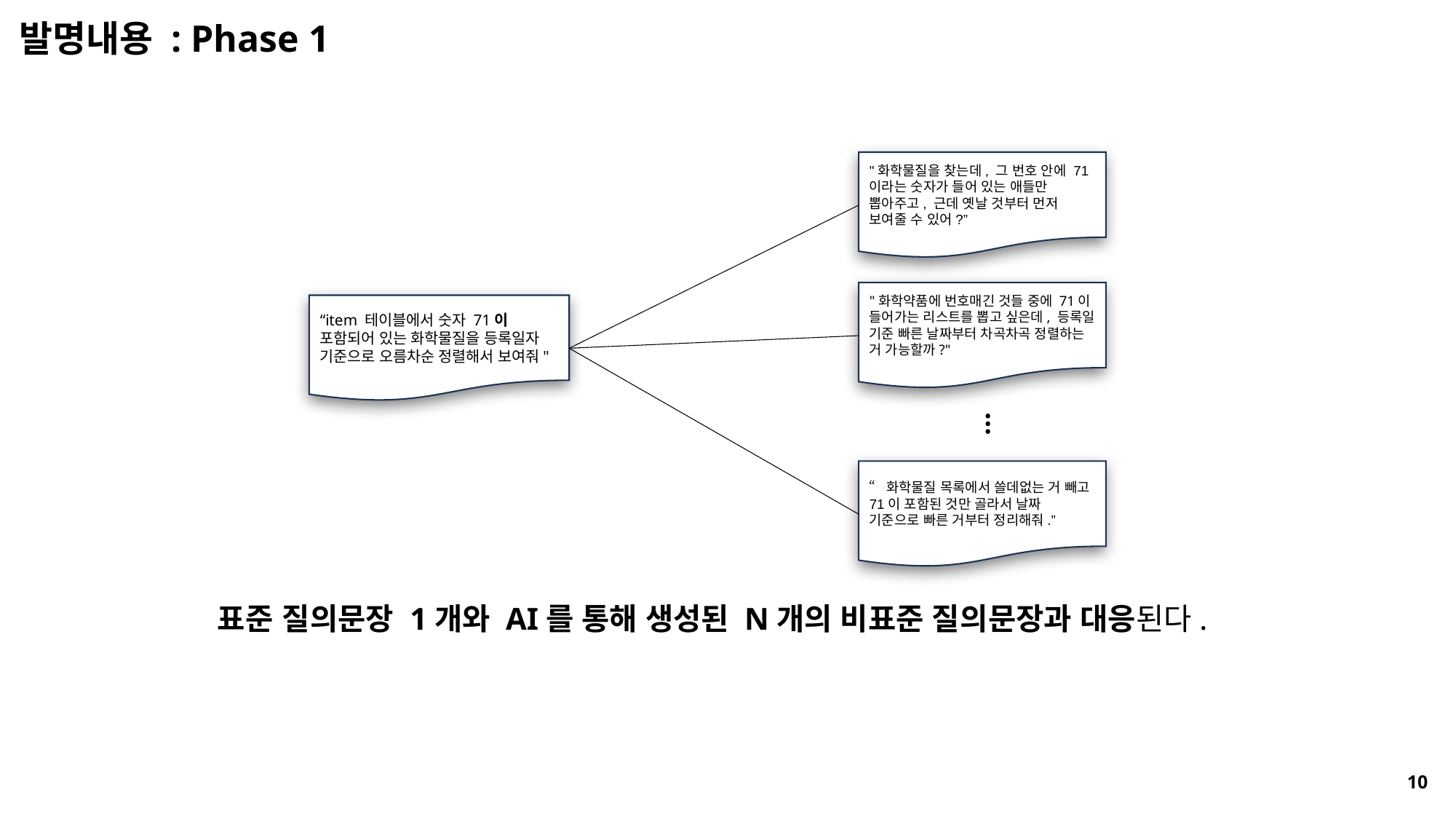

발명내용 : Phase 1
"화학물질을 찾는데, 그 번호 안에 71이라는 숫자가 들어 있는 애들만 뽑아주고, 근데 옛날 것부터 먼저 보여줄 수 있어?”
"화학약품에 번호매긴 것들 중에 71이 들어가는 리스트를 뽑고 싶은데, 등록일 기준 빠른 날짜부터 차곡차곡 정렬하는 거 가능할까?"
“item 테이블에서 숫자 71이 포함되어 있는 화학물질을 등록일자 기준으로 오름차순 정렬해서 보여줘"
…
“화학물질 목록에서 쓸데없는 거 빼고  71이 포함된 것만 골라서 날짜 기준으로 빠른 거부터 정리해줘.”
표준 질의문장 1개와 AI를 통해 생성된 N개의 비표준 질의문장과 대응된다.
10